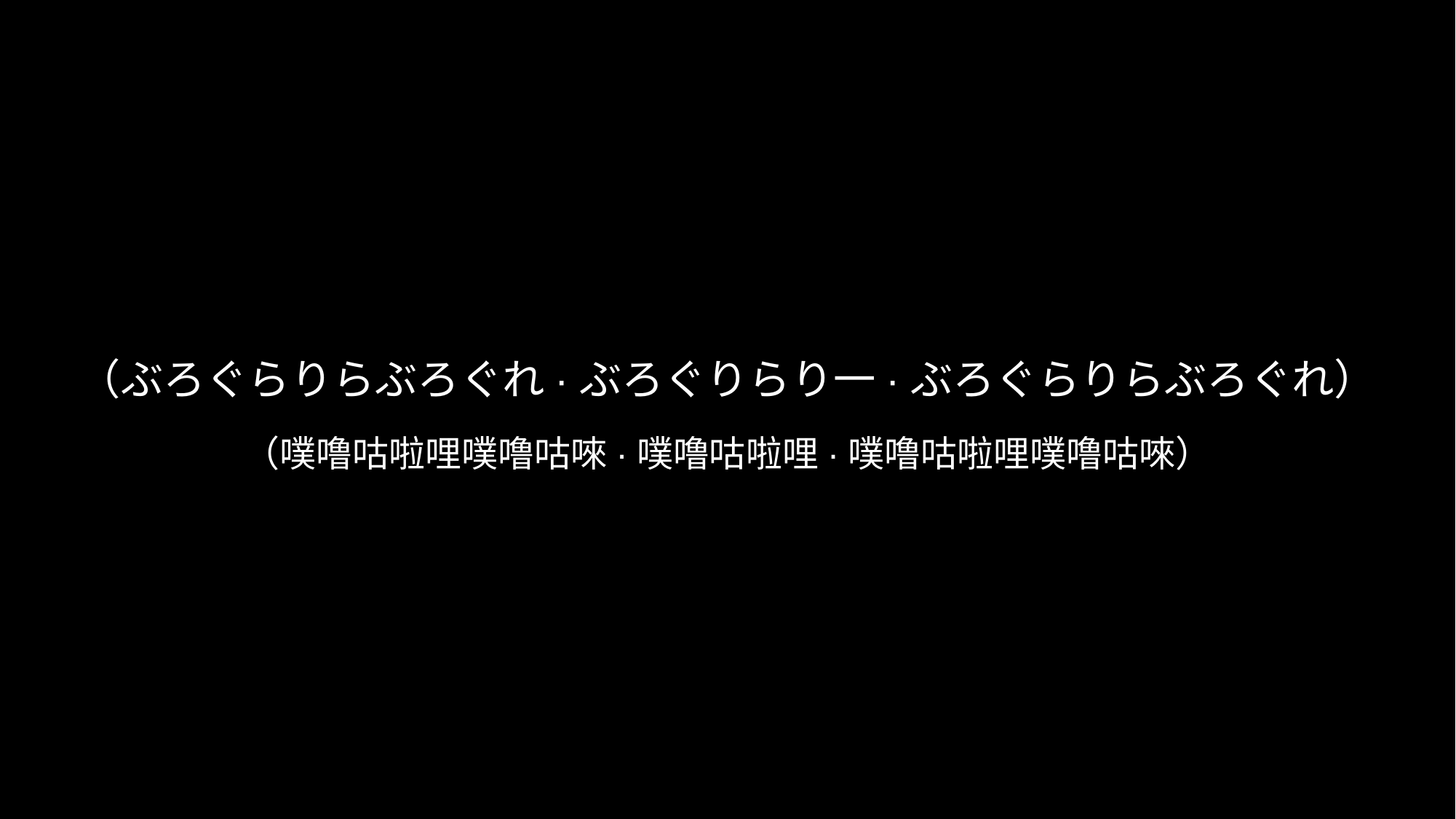

# （ぶろぐらりらぶろぐれ·ぶろぐりらり一·ぶろぐらりらぶろぐれ）
（噗噜咕啦哩噗噜咕唻·噗噜咕啦哩·噗噜咕啦哩噗噜咕唻）